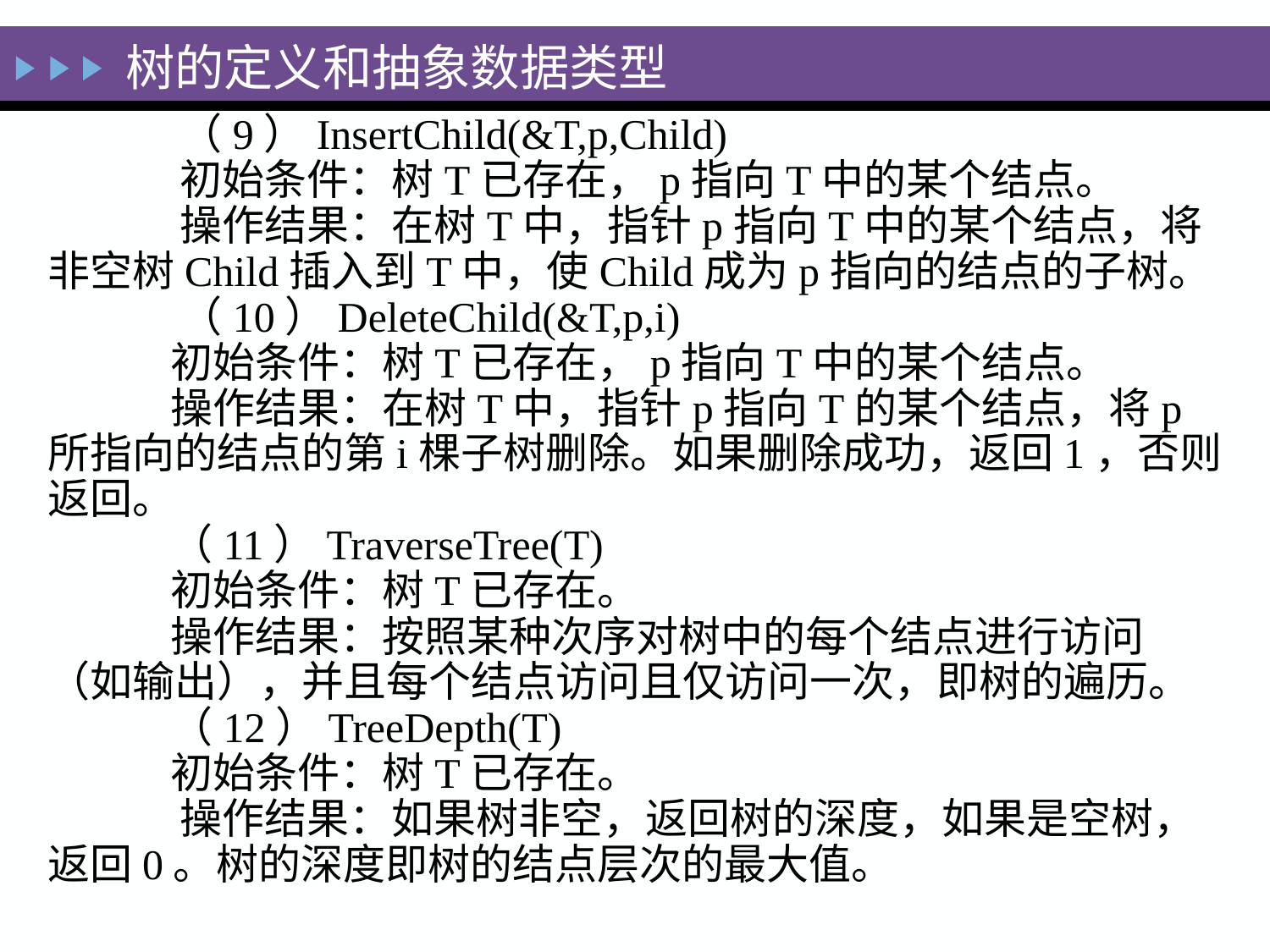

# 树的定义和抽象数据类型
     （9）InsertChild(&T,p,Child)
     初始条件：树T已存在，p指向T中的某个结点。
     操作结果：在树T中，指针p指向T中的某个结点，将非空树Child插入到T中，使Child成为p指向的结点的子树。
     （10）DeleteChild(&T,p,i)
    初始条件：树T已存在，p指向T中的某个结点。
    操作结果：在树T中，指针p指向T的某个结点，将p所指向的结点的第i棵子树删除。如果删除成功，返回1，否则返回。
    （11）TraverseTree(T)
    初始条件：树T已存在。
    操作结果：按照某种次序对树中的每个结点进行访问（如输出），并且每个结点访问且仅访问一次，即树的遍历。
    （12）TreeDepth(T)
    初始条件：树T已存在。
     操作结果：如果树非空，返回树的深度，如果是空树，返回0。树的深度即树的结点层次的最大值。